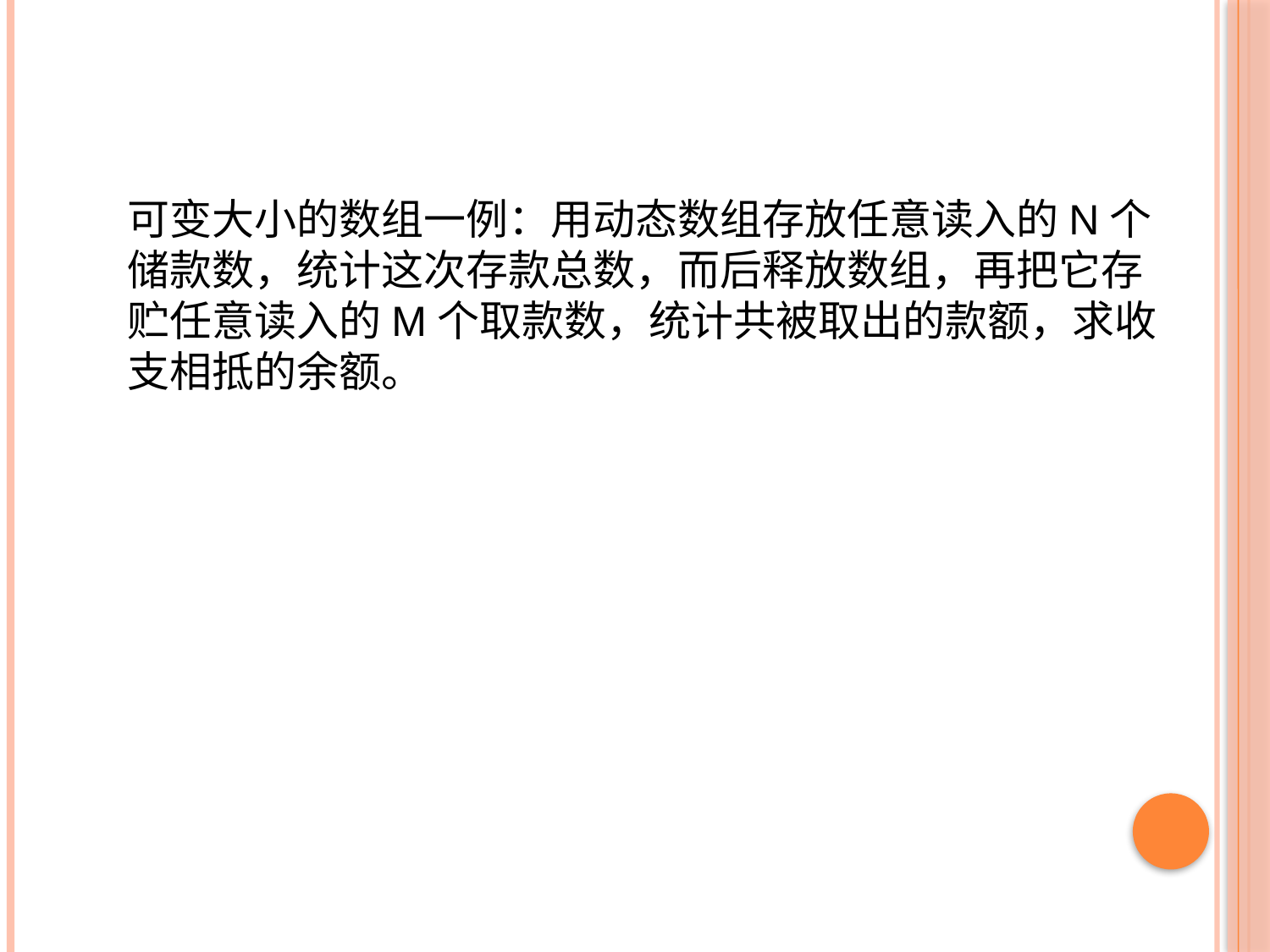

可变大小的数组一例：用动态数组存放任意读入的N个储款数，统计这次存款总数，而后释放数组，再把它存贮任意读入的M个取款数，统计共被取出的款额，求收支相抵的余额。